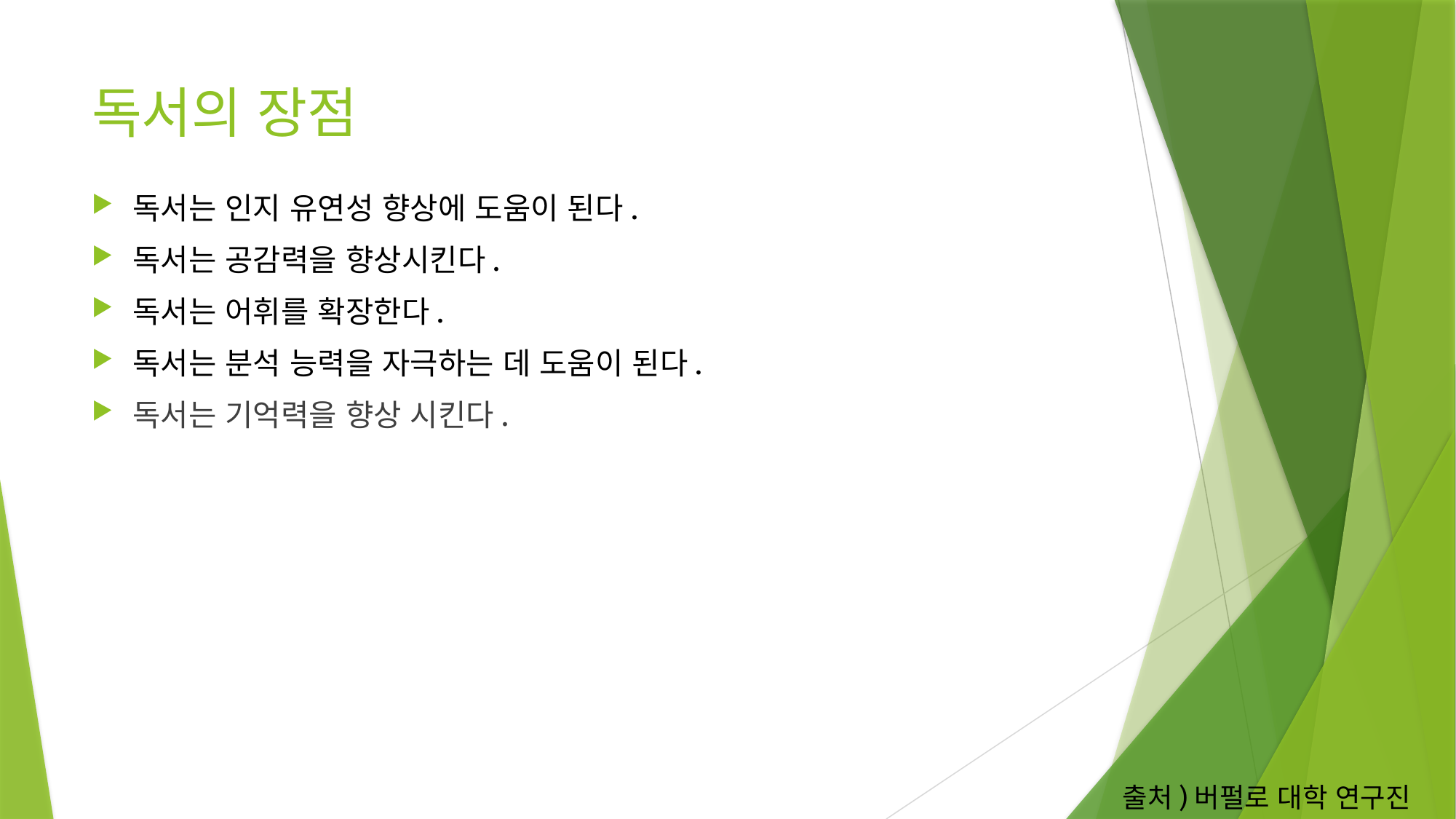

# 독서의 장점
독서는 인지 유연성 향상에 도움이 된다.
독서는 공감력을 향상시킨다.
독서는 어휘를 확장한다.
독서는 분석 능력을 자극하는 데 도움이 된다.
독서는 기억력을 향상 시킨다.
출처)버펄로 대학 연구진